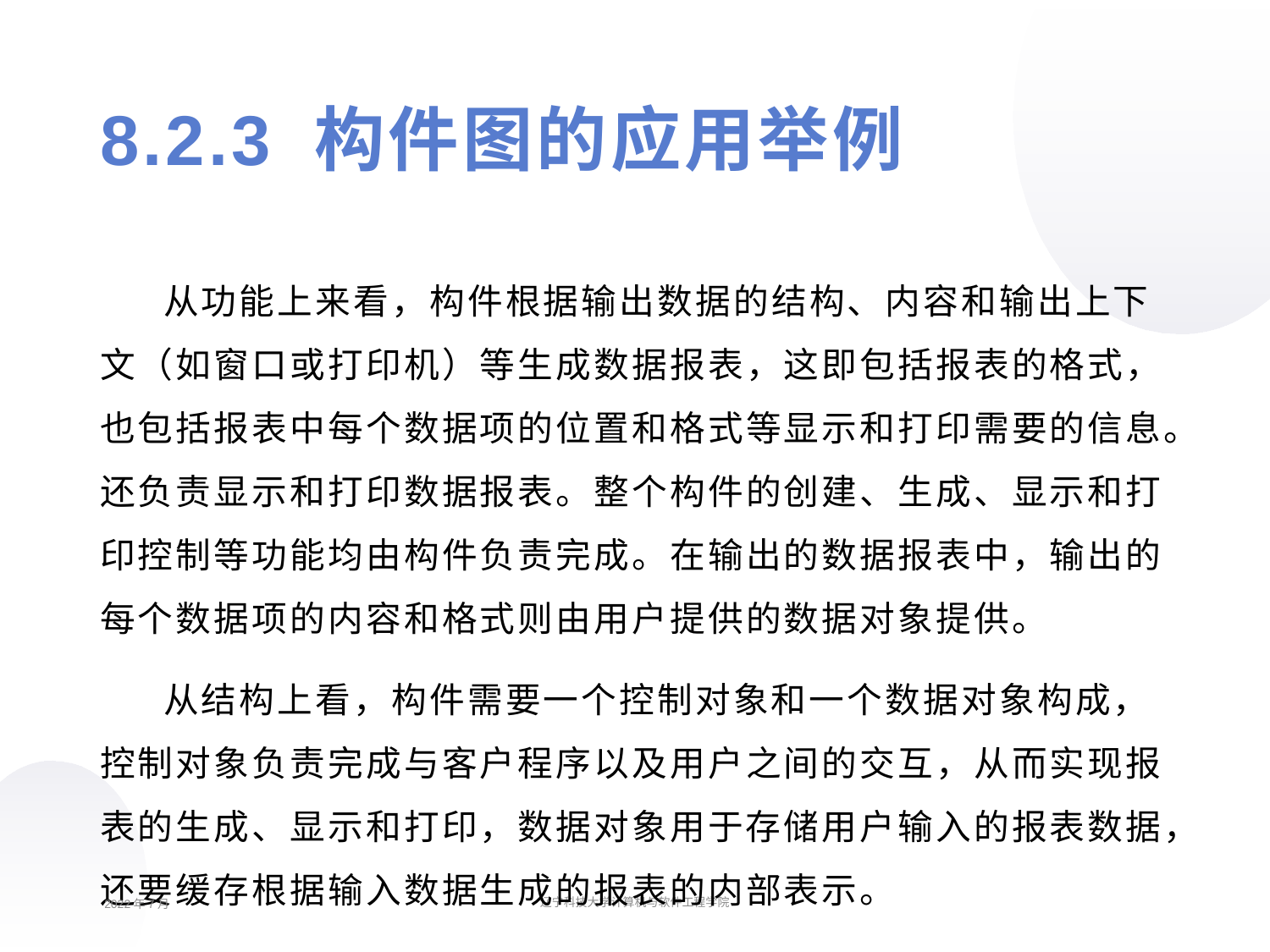

8.2.3 构件图的应用举例
从功能上来看，构件根据输出数据的结构、内容和输出上下文（如窗口或打印机）等生成数据报表，这即包括报表的格式，也包括报表中每个数据项的位置和格式等显示和打印需要的信息。还负责显示和打印数据报表。整个构件的创建、生成、显示和打印控制等功能均由构件负责完成。在输出的数据报表中，输出的每个数据项的内容和格式则由用户提供的数据对象提供。
从结构上看，构件需要一个控制对象和一个数据对象构成，控制对象负责完成与客户程序以及用户之间的交互，从而实现报表的生成、显示和打印，数据对象用于存储用户输入的报表数据，还要缓存根据输入数据生成的报表的内部表示。

2022年7月
辽宁科技大学计算机与软件工程学院
51